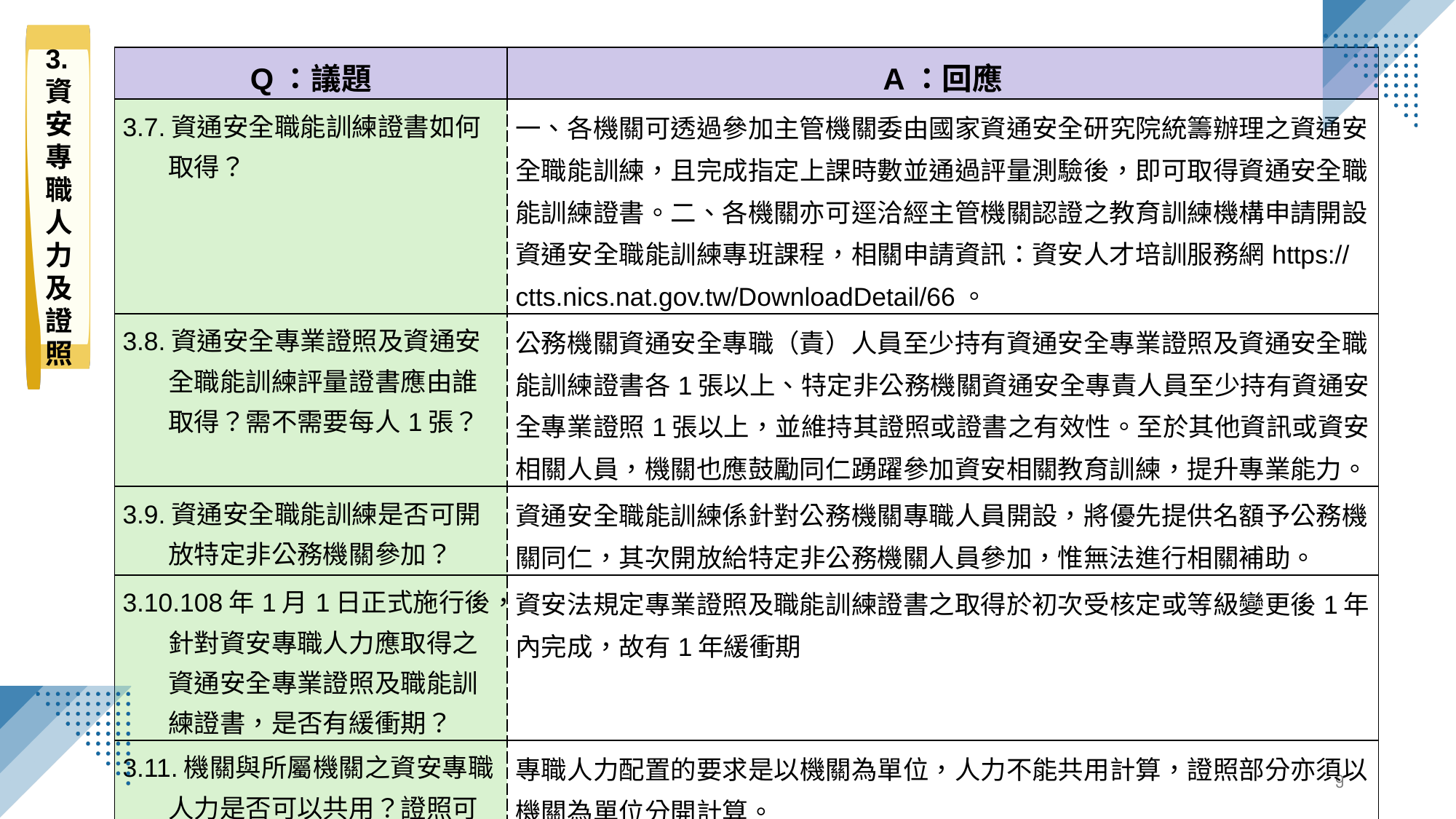

3.資安專職人力及證照

| Q：議題 | A：回應 |
| --- | --- |
| 3.7.資通安全職能訓練證書如何取得？ | 一、各機關可透過參加主管機關委由國家資通安全研究院統籌辦理之資通安全職能訓練，且完成指定上課時數並通過評量測驗後，即可取得資通安全職能訓練證書。二、各機關亦可逕洽經主管機關認證之教育訓練機構申請開設資通安全職能訓練專班課程，相關申請資訊：資安人才培訓服務網https://ctts.nics.nat.gov.tw/DownloadDetail/66。 |
| 3.8.資通安全專業證照及資通安全職能訓練評量證書應由誰取得？需不需要每人1張？ | 公務機關資通安全專職（責）人員至少持有資通安全專業證照及資通安全職能訓練證書各1張以上、特定非公務機關資通安全專責人員至少持有資通安全專業證照1張以上，並維持其證照或證書之有效性。至於其他資訊或資安相關人員，機關也應鼓勵同仁踴躍參加資安相關教育訓練，提升專業能力。 |
| 3.9.資通安全職能訓練是否可開放特定非公務機關參加？ | 資通安全職能訓練係針對公務機關專職人員開設，將優先提供名額予公務機關同仁，其次開放給特定非公務機關人員參加，惟無法進行相關補助。 |
| 3.10.108年1月1日正式施行後，針對資安專職人力應取得之資通安全專業證照及職能訓練證書，是否有緩衝期？ | 資安法規定專業證照及職能訓練證書之取得於初次受核定或等級變更後1年內完成，故有1年緩衝期 |
| 3.11.機關與所屬機關之資安專職人力是否可以共用？證照可否上級和所屬機關加起來一起算，還是分開算？ | 專職人力配置的要求是以機關為單位，人力不能共用計算，證照部分亦須以機關為單位分開計算。 |

9